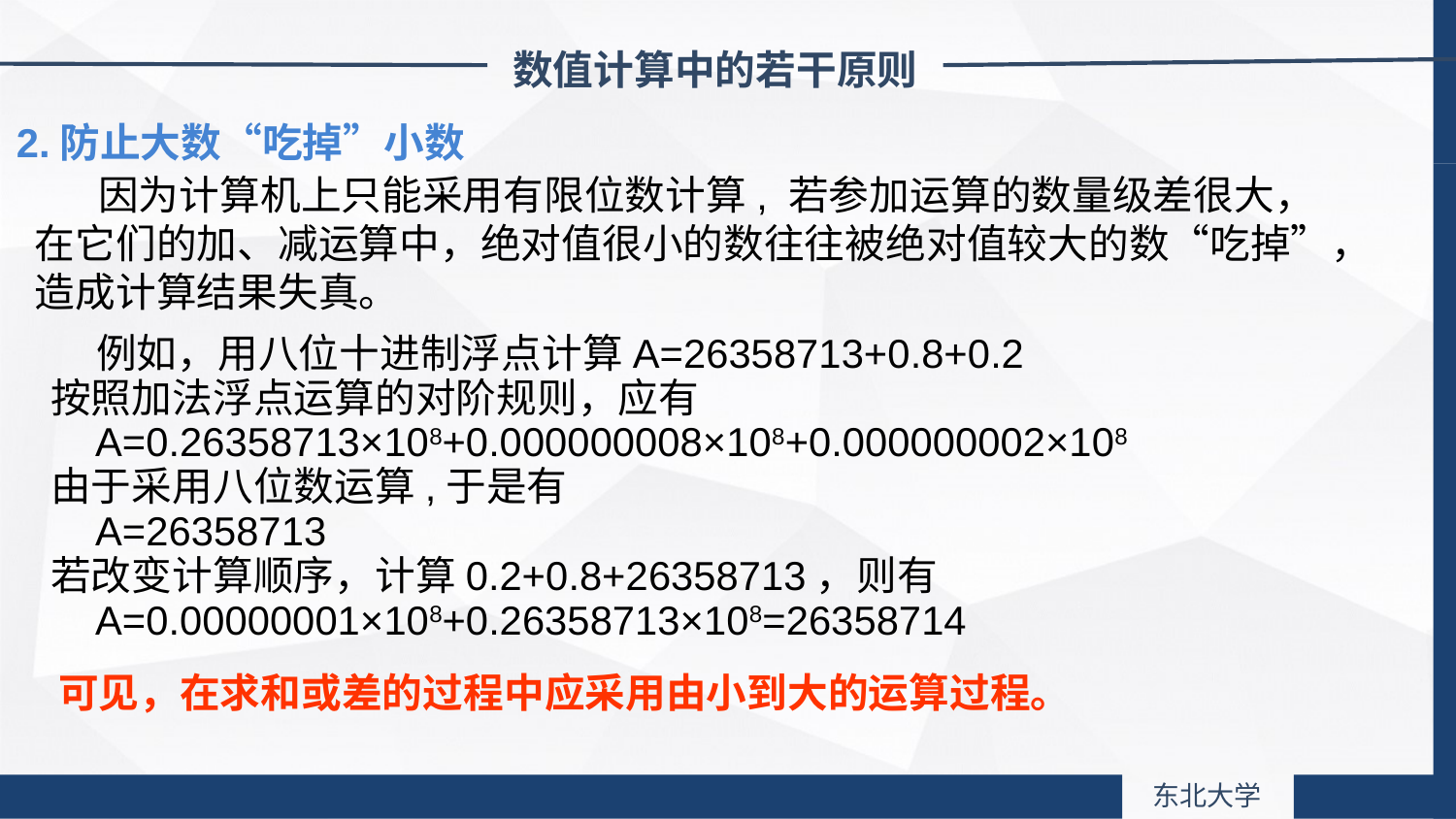

数值计算中的若干原则
2.防止大数“吃掉”小数
      因为计算机上只能采用有限位数计算, 若参加运算的数量级差很大，
在它们的加、减运算中，绝对值很小的数往往被绝对值较大的数“吃掉”，造成计算结果失真。

    例如，用八位十进制浮点计算A=26358713+0.8+0.2
按照加法浮点运算的对阶规则，应有
    A=0.26358713×108+0.000000008×108+0.000000002×108
由于采用八位数运算,于是有
    A=26358713
若改变计算顺序，计算0.2+0.8+26358713，则有
    A=0.00000001×108+0.26358713×108=26358714
可见，在求和或差的过程中应采用由小到大的运算过程。